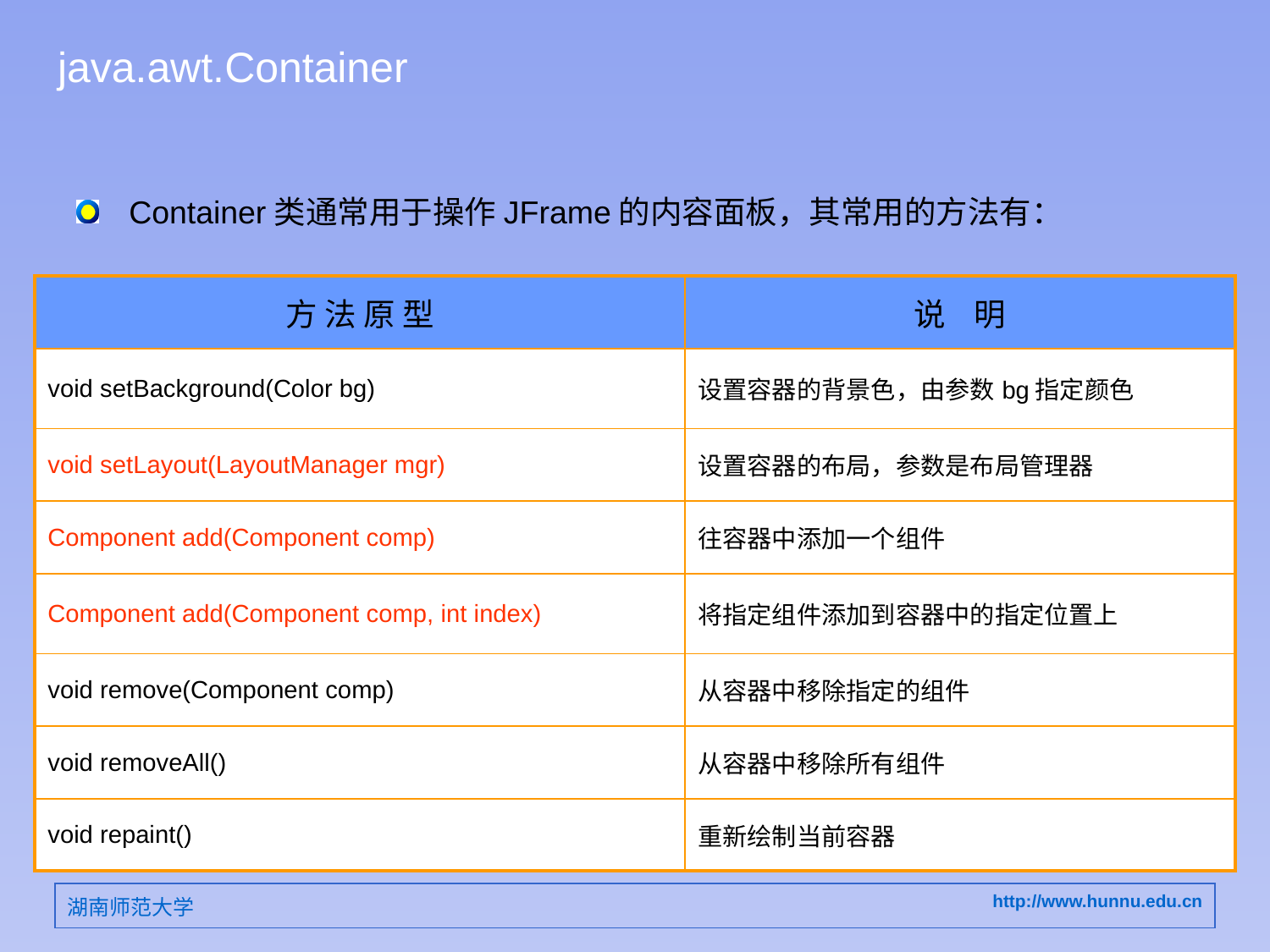

# java.awt.Container
Container类通常用于操作JFrame的内容面板，其常用的方法有：
| 方 法 原 型 | 说 明 |
| --- | --- |
| void setBackground(Color bg) | 设置容器的背景色，由参数bg指定颜色 |
| void setLayout(LayoutManager mgr) | 设置容器的布局，参数是布局管理器 |
| Component add(Component comp) | 往容器中添加一个组件 |
| Component add(Component comp, int index) | 将指定组件添加到容器中的指定位置上 |
| void remove(Component comp) | 从容器中移除指定的组件 |
| void removeAll() | 从容器中移除所有组件 |
| void repaint() | 重新绘制当前容器 |